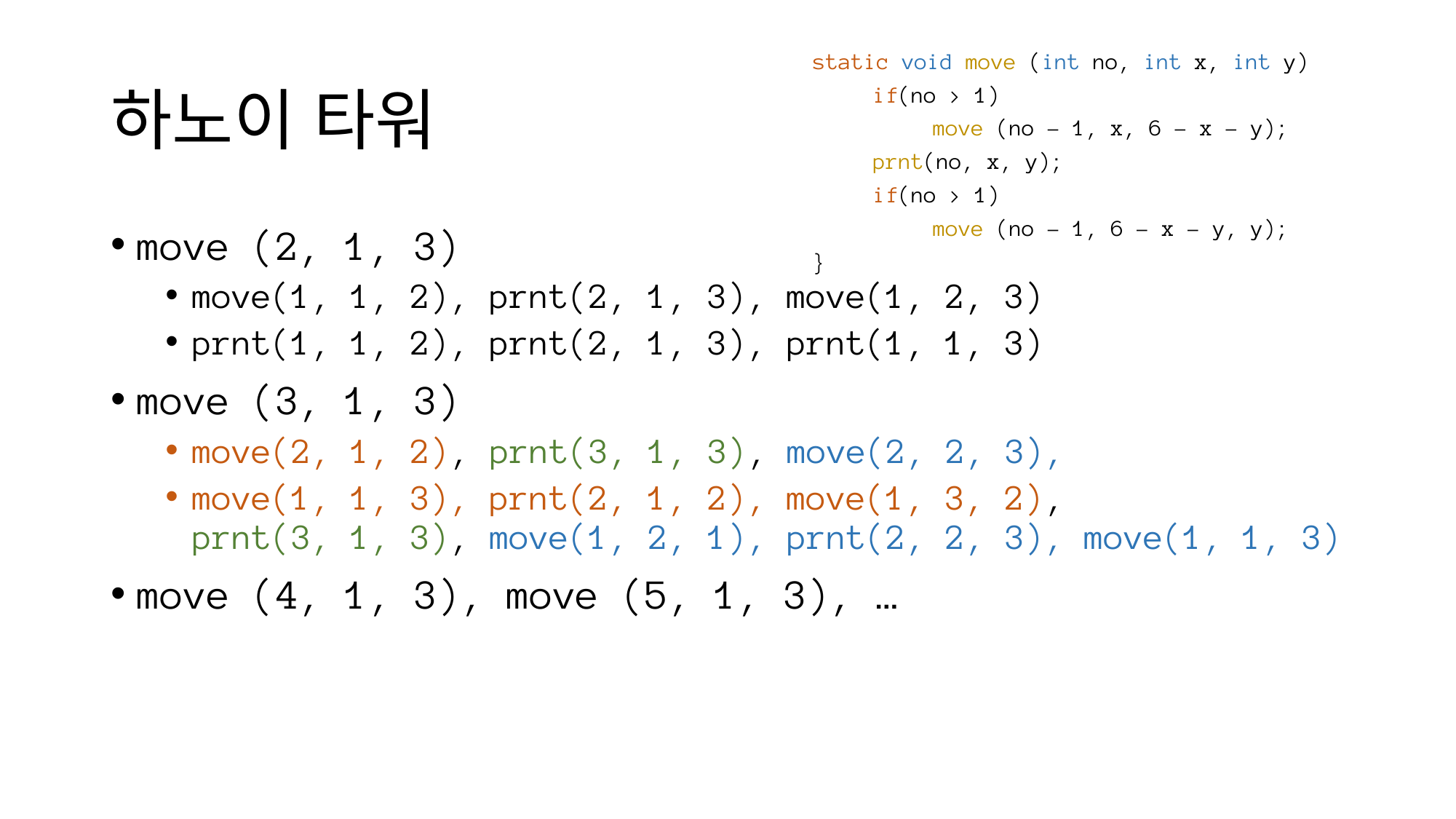

# 하노이 타워
static void move (int no, int x, int y)
	if(no > 1)
		move (no – 1, x, 6 – x – y);
	prnt(no, x, y);
	if(no > 1)
		move (no – 1, 6 – x – y, y);
}
move (2, 1, 3)
move(1, 1, 2), prnt(2, 1, 3), move(1, 2, 3)
prnt(1, 1, 2), prnt(2, 1, 3), prnt(1, 1, 3)
move (3, 1, 3)
move(2, 1, 2), prnt(3, 1, 3), move(2, 2, 3),
move(1, 1, 3), prnt(2, 1, 2), move(1, 3, 2),
prnt(3, 1, 3), move(1, 2, 1), prnt(2, 2, 3), move(1, 1, 3)
move (4, 1, 3), move (5, 1, 3), …